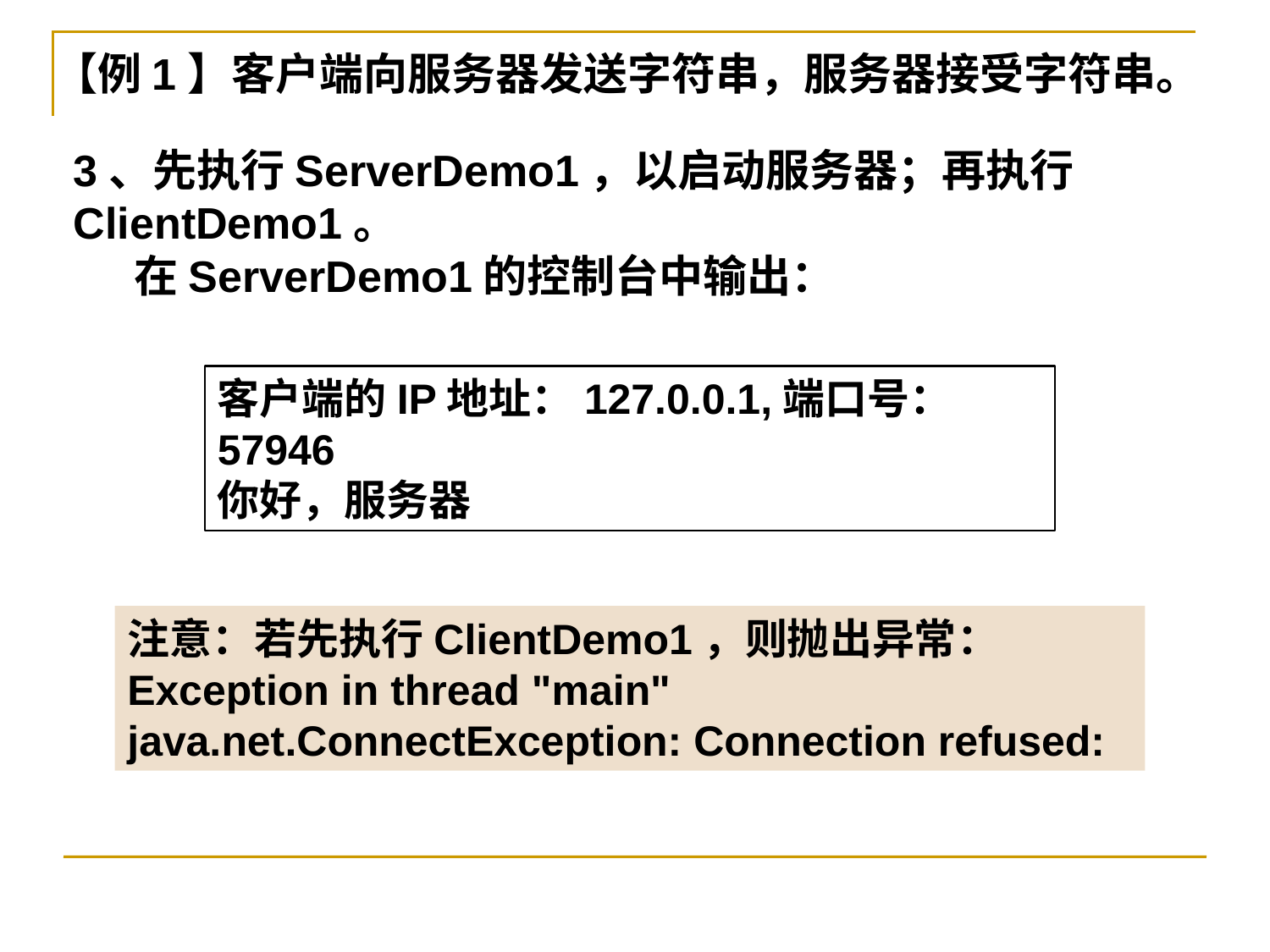

【例1】客户端向服务器发送字符串，服务器接受字符串。
3、先执行ServerDemo1，以启动服务器；再执行ClientDemo1。
     在ServerDemo1的控制台中输出：

客户端的IP地址：127.0.0.1,端口号：57946
你好，服务器
注意：若先执行ClientDemo1，则抛出异常： Exception in thread "main" java.net.ConnectException: Connection refused: